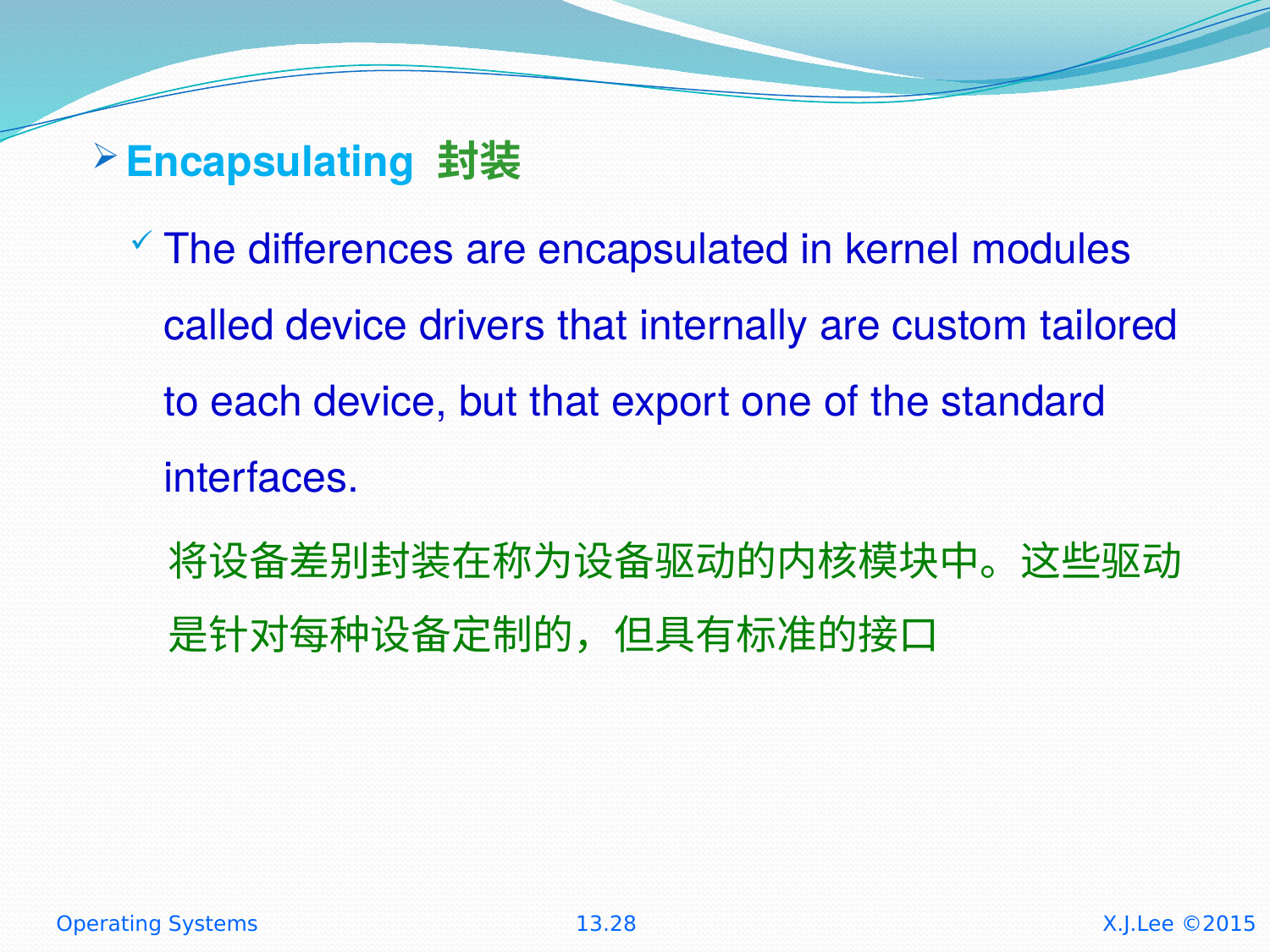

Encapsulating 封装
The differences are encapsulated in kernel modules called device drivers that internally are custom tailored to each device, but that export one of the standard interfaces.
将设备差别封装在称为设备驱动的内核模块中。这些驱动是针对每种设备定制的，但具有标准的接口
Operating Systems
13.28
X.J.Lee ©2015